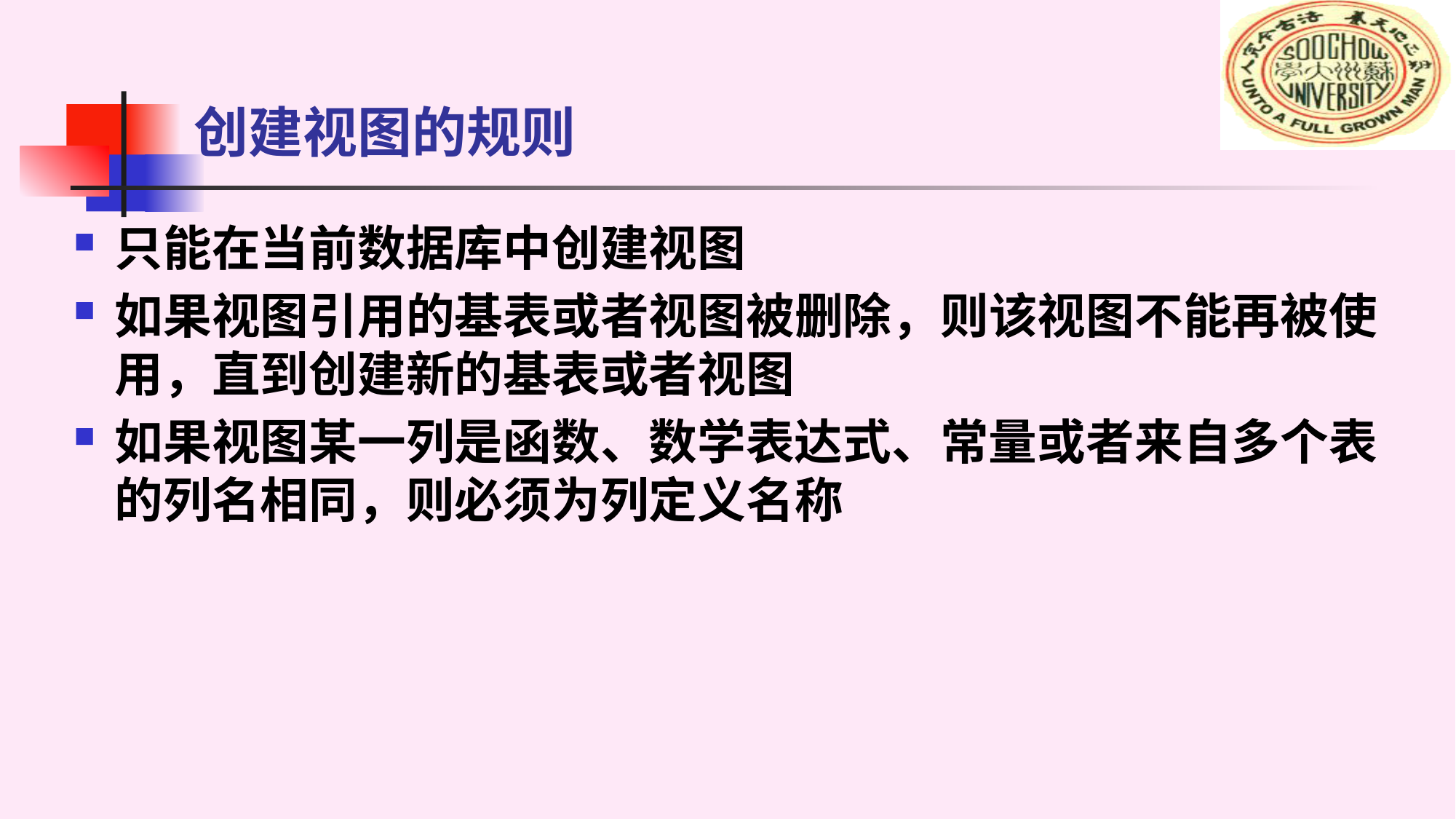

# 创建视图的规则
只能在当前数据库中创建视图
如果视图引用的基表或者视图被删除，则该视图不能再被使用，直到创建新的基表或者视图
如果视图某一列是函数、数学表达式、常量或者来自多个表的列名相同，则必须为列定义名称